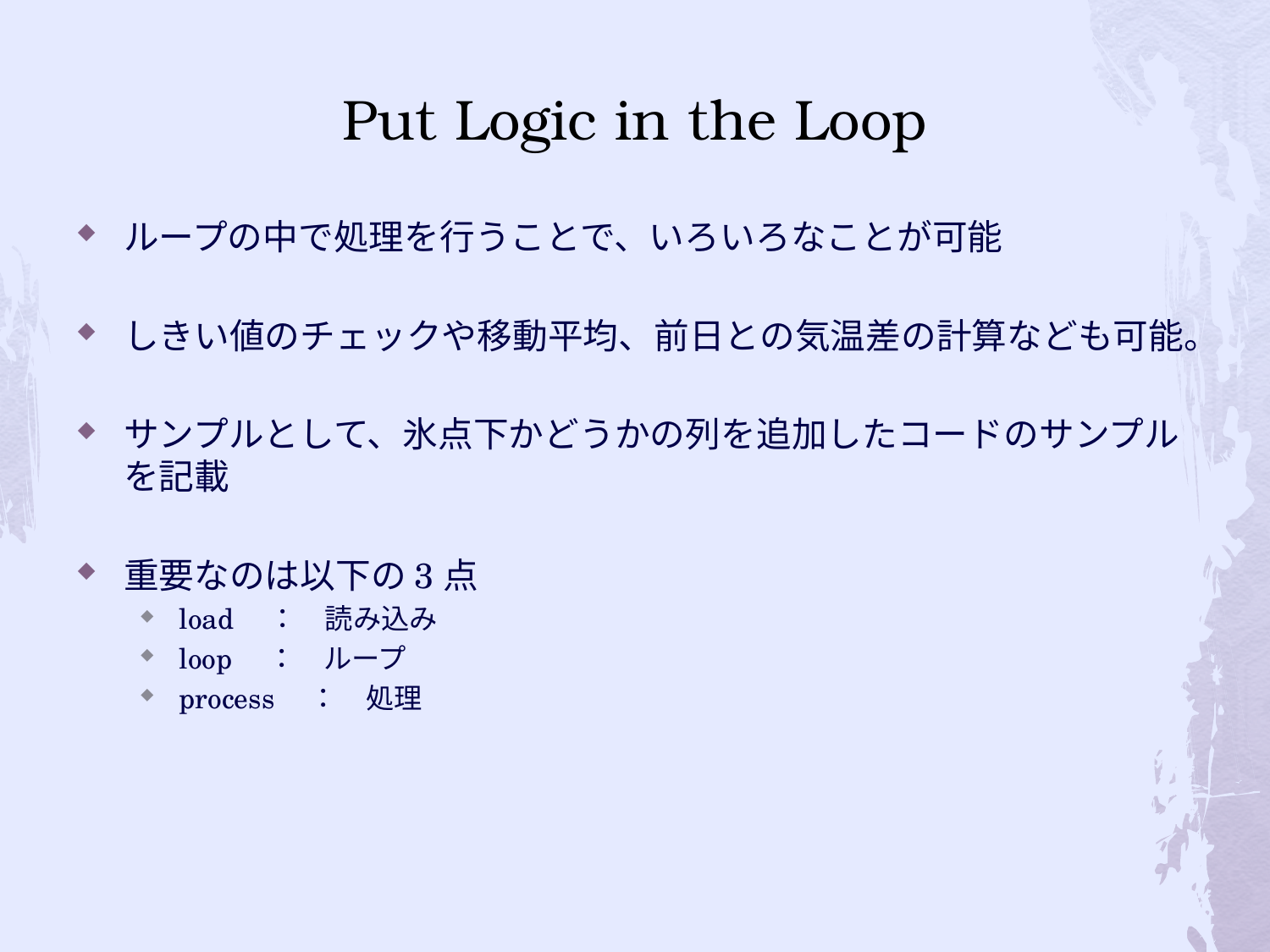

# Put Logic in the Loop
ループの中で処理を行うことで、いろいろなことが可能

しきい値のチェックや移動平均、前日との気温差の計算なども可能。

サンプルとして、氷点下かどうかの列を追加したコードのサンプルを記載

重要なのは以下の3点
load　：　読み込み
loop　：　ループ
process　：　処理